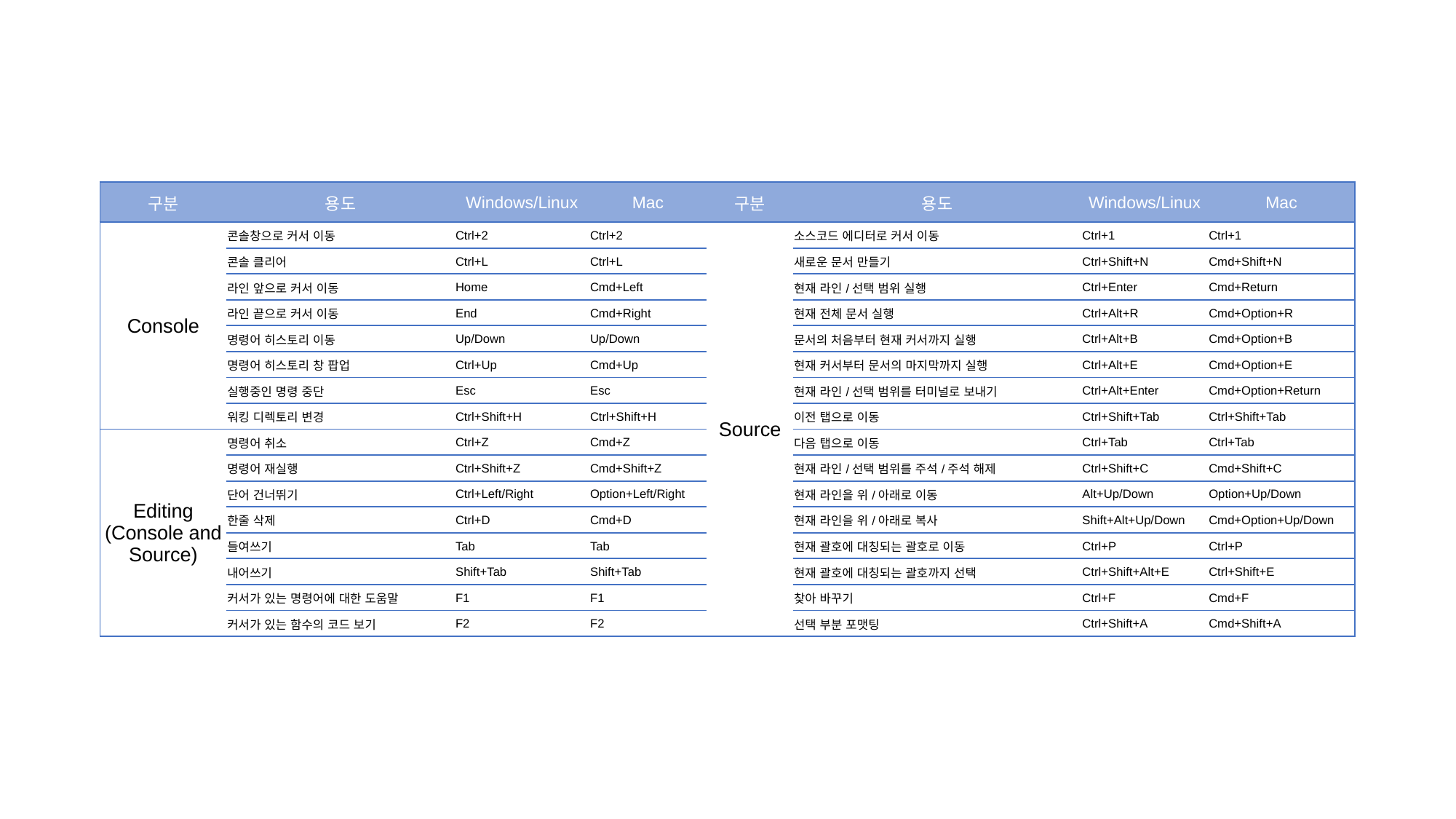

| 구분 | 용도 | Windows/Linux | Mac | 구분 | 용도 | Windows/Linux | Mac |
| --- | --- | --- | --- | --- | --- | --- | --- |
| Console | 콘솔창으로 커서 이동 | Ctrl+2 | Ctrl+2 | Source | 소스코드 에디터로 커서 이동 | Ctrl+1 | Ctrl+1 |
|  | 콘솔 클리어 | Ctrl+L | Ctrl+L |  | 새로운 문서 만들기 | Ctrl+Shift+N | Cmd+Shift+N |
|  | 라인 앞으로 커서 이동 | Home | Cmd+Left |  | 현재 라인/선택 범위 실행 | Ctrl+Enter | Cmd+Return |
|  | 라인 끝으로 커서 이동 | End | Cmd+Right |  | 현재 전체 문서 실행 | Ctrl+Alt+R | Cmd+Option+R |
|  | 명령어 히스토리 이동 | Up/Down | Up/Down |  | 문서의 처음부터 현재 커서까지 실행 | Ctrl+Alt+B | Cmd+Option+B |
|  | 명령어 히스토리 창 팝업 | Ctrl+Up | Cmd+Up |  | 현재 커서부터 문서의 마지막까지 실행 | Ctrl+Alt+E | Cmd+Option+E |
|  | 실행중인 명령 중단 | Esc | Esc |  | 현재 라인/선택 범위를 터미널로 보내기 | Ctrl+Alt+Enter | Cmd+Option+Return |
|  | 워킹 디렉토리 변경 | Ctrl+Shift+H | Ctrl+Shift+H |  | 이전 탭으로 이동 | Ctrl+Shift+Tab | Ctrl+Shift+Tab |
| Editing (Console and Source) | 명령어 취소 | Ctrl+Z | Cmd+Z |  | 다음 탭으로 이동 | Ctrl+Tab | Ctrl+Tab |
|  | 명령어 재실행 | Ctrl+Shift+Z | Cmd+Shift+Z |  | 현재 라인/선택 범위를 주석/주석 해제 | Ctrl+Shift+C | Cmd+Shift+C |
|  | 단어 건너뛰기 | Ctrl+Left/Right | Option+Left/Right |  | 현재 라인을 위/아래로 이동 | Alt+Up/Down | Option+Up/Down |
|  | 한줄 삭제 | Ctrl+D | Cmd+D |  | 현재 라인을 위/아래로 복사 | Shift+Alt+Up/Down | Cmd+Option+Up/Down |
|  | 들여쓰기 | Tab | Tab |  | 현재 괄호에 대칭되는 괄호로 이동 | Ctrl+P | Ctrl+P |
|  | 내어쓰기 | Shift+Tab | Shift+Tab |  | 현재 괄호에 대칭되는 괄호까지 선택 | Ctrl+Shift+Alt+E | Ctrl+Shift+E |
|  | 커서가 있는 명령어에 대한 도움말 | F1 | F1 |  | 찾아 바꾸기 | Ctrl+F | Cmd+F |
|  | 커서가 있는 함수의 코드 보기 | F2 | F2 |  | 선택 부분 포맷팅 | Ctrl+Shift+A | Cmd+Shift+A |